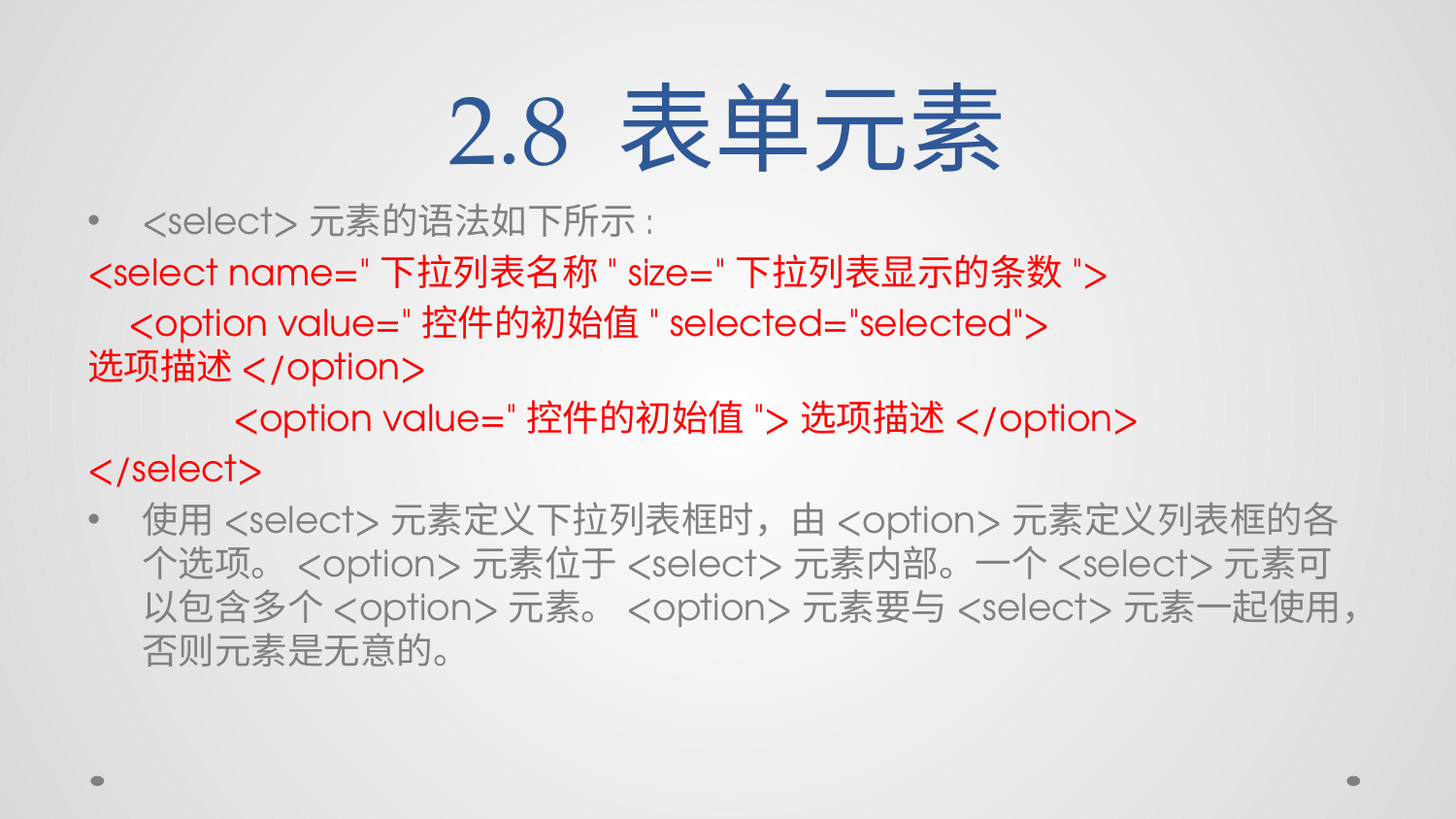

# 2.8 表单元素
<select>元素的语法如下所示:
<select name="下拉列表名称" size="下拉列表显示的条数">
    <option value="控件的初始值" selected="selected"> 选项描述</option>
	<option value="控件的初始值">选项描述</option>
</select>
使用<select>元素定义下拉列表框时，由<option>元素定义列表框的各个选项。<option>元素位于<select>元素内部。一个<select>元素可以包含多个<option>元素。<option>元素要与<select>元素一起使用，否则元素是无意的。